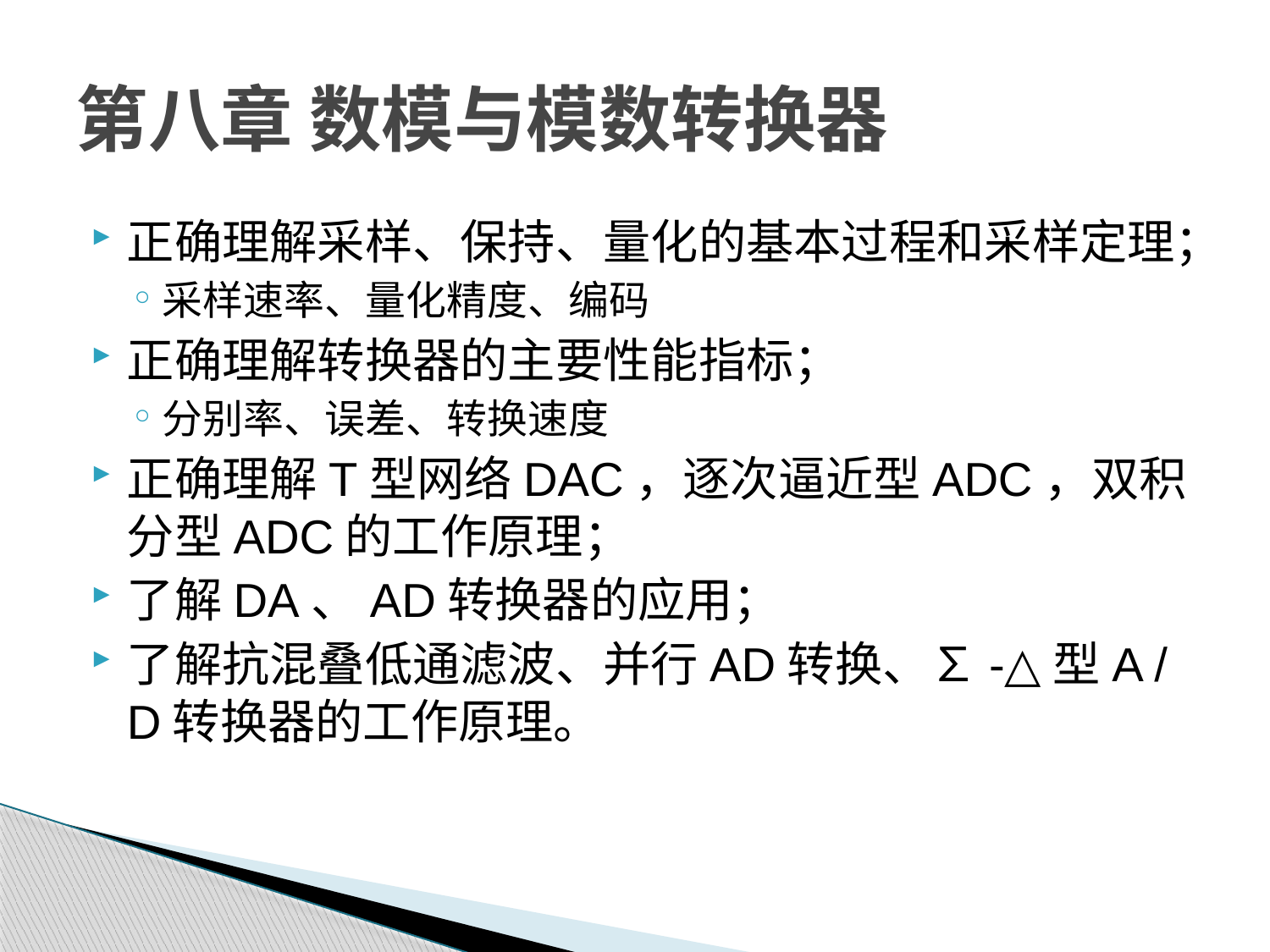

# 第八章 数模与模数转换器
正确理解采样、保持、量化的基本过程和采样定理；
采样速率、量化精度、编码
正确理解转换器的主要性能指标；
分别率、误差、转换速度
正确理解T型网络DAC，逐次逼近型ADC，双积分型ADC的工作原理；
了解DA、AD转换器的应用；
了解抗混叠低通滤波、并行AD转换、∑-△型A / D转换器的工作原理。